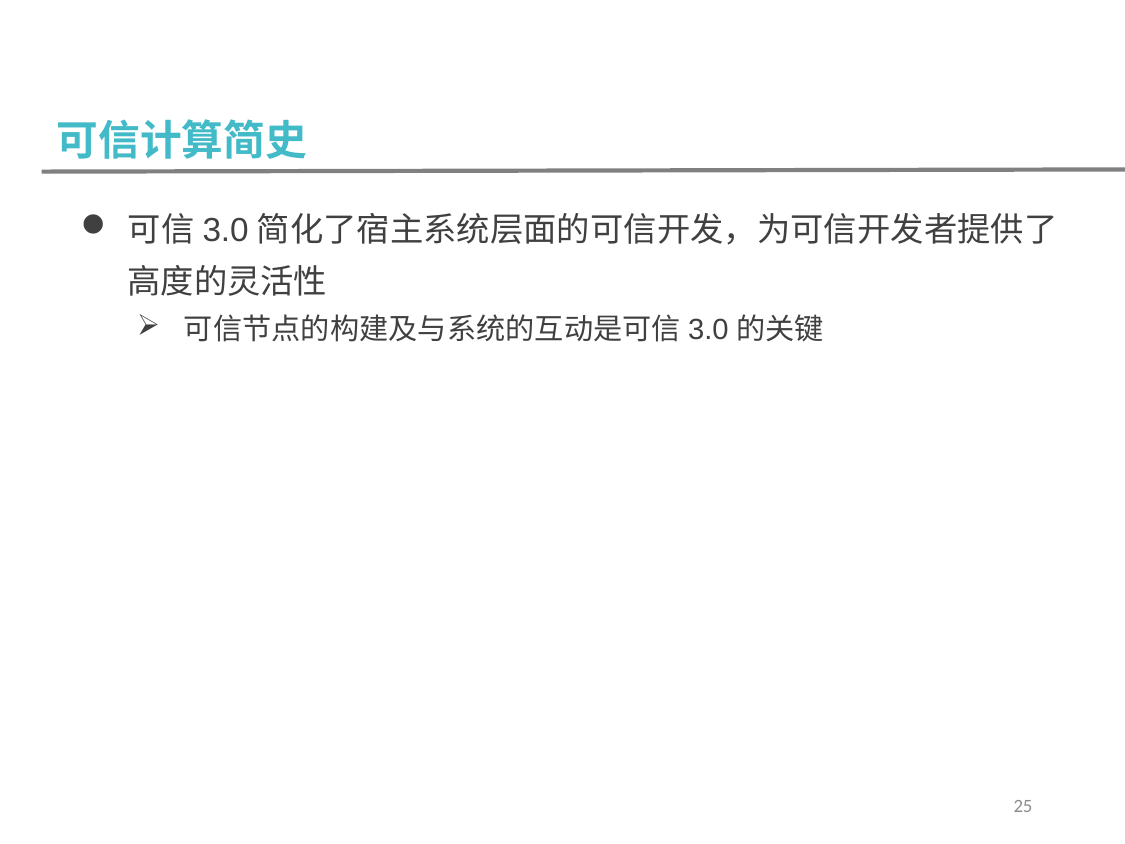

可信计算简史
可信3.0简化了宿主系统层面的可信开发，为可信开发者提供了高度的灵活性
可信节点的构建及与系统的互动是可信3.0的关键
25